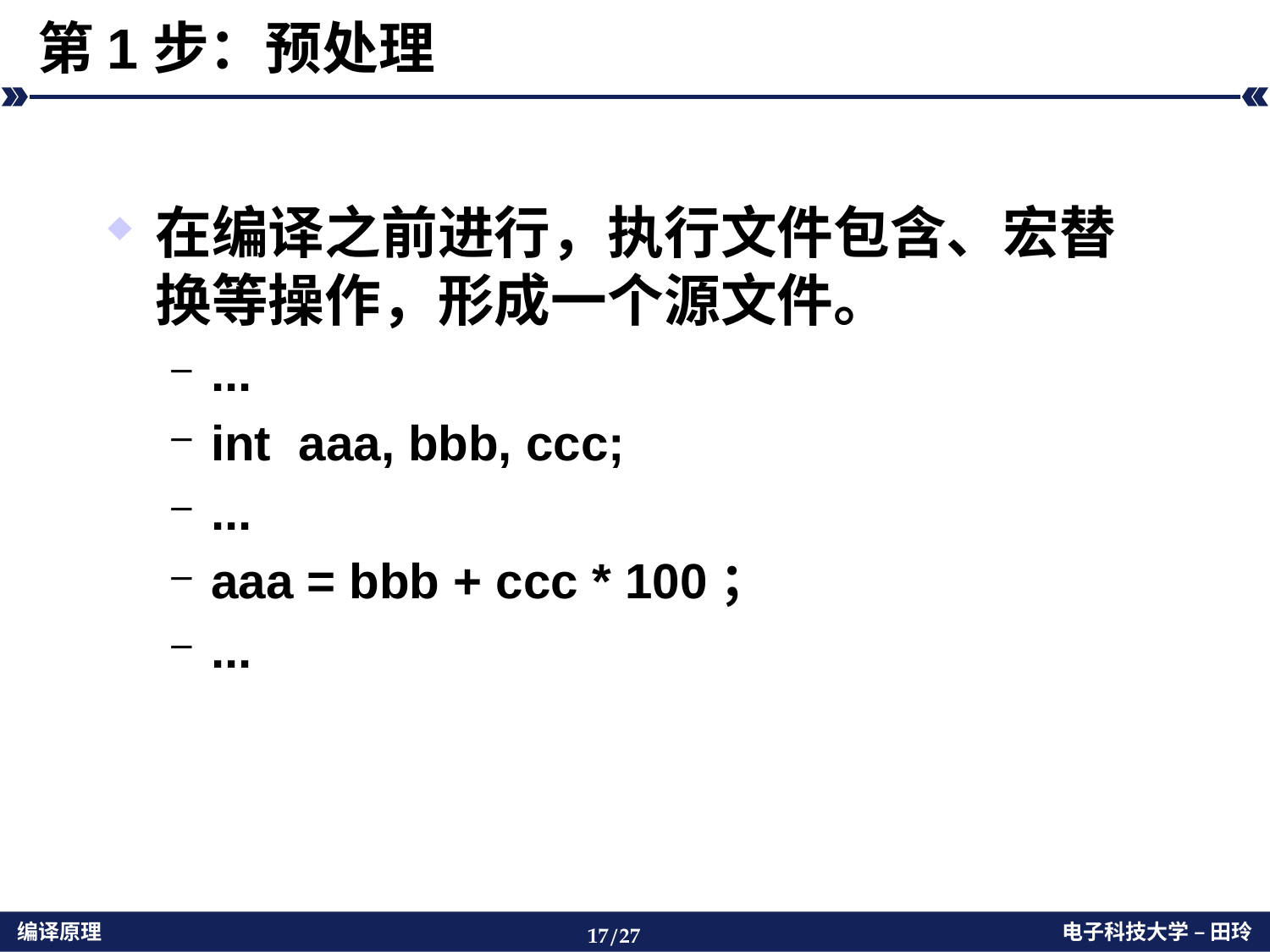

# 第1步：预处理

在编译之前进行，执行文件包含、宏替换等操作，形成一个源文件。
...
int  aaa, bbb, ccc;
...
aaa = bbb + ccc * 100；
...